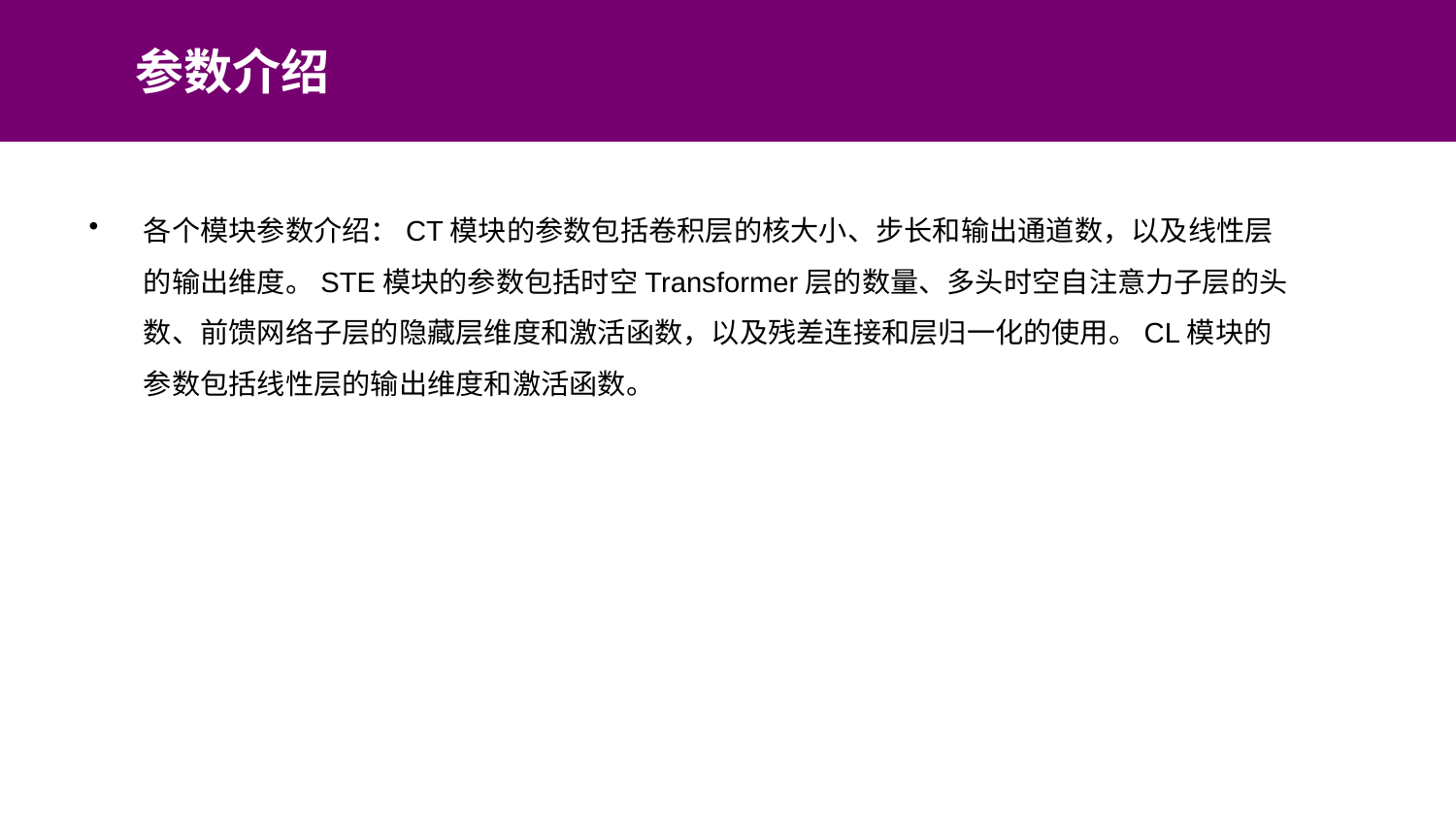

参数介绍
各个模块参数介绍：CT模块的参数包括卷积层的核大小、步长和输出通道数，以及线性层的输出维度。STE模块的参数包括时空Transformer层的数量、多头时空自注意力子层的头数、前馈网络子层的隐藏层维度和激活函数，以及残差连接和层归一化的使用。CL模块的参数包括线性层的输出维度和激活函数。